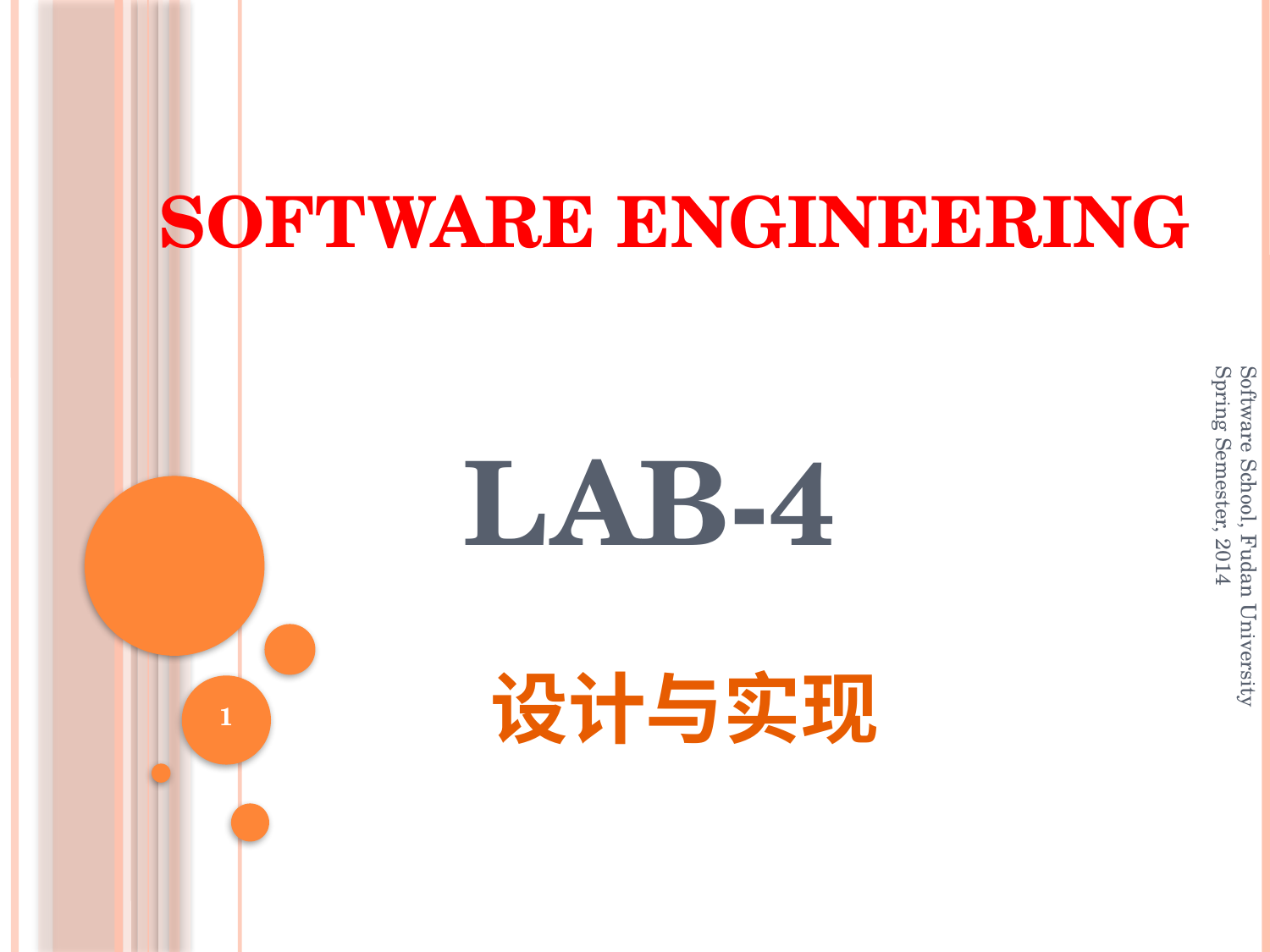

Software Engineering
# Lab-4
Software School, Fudan University              Spring Semester, 2014
设计与实现
1